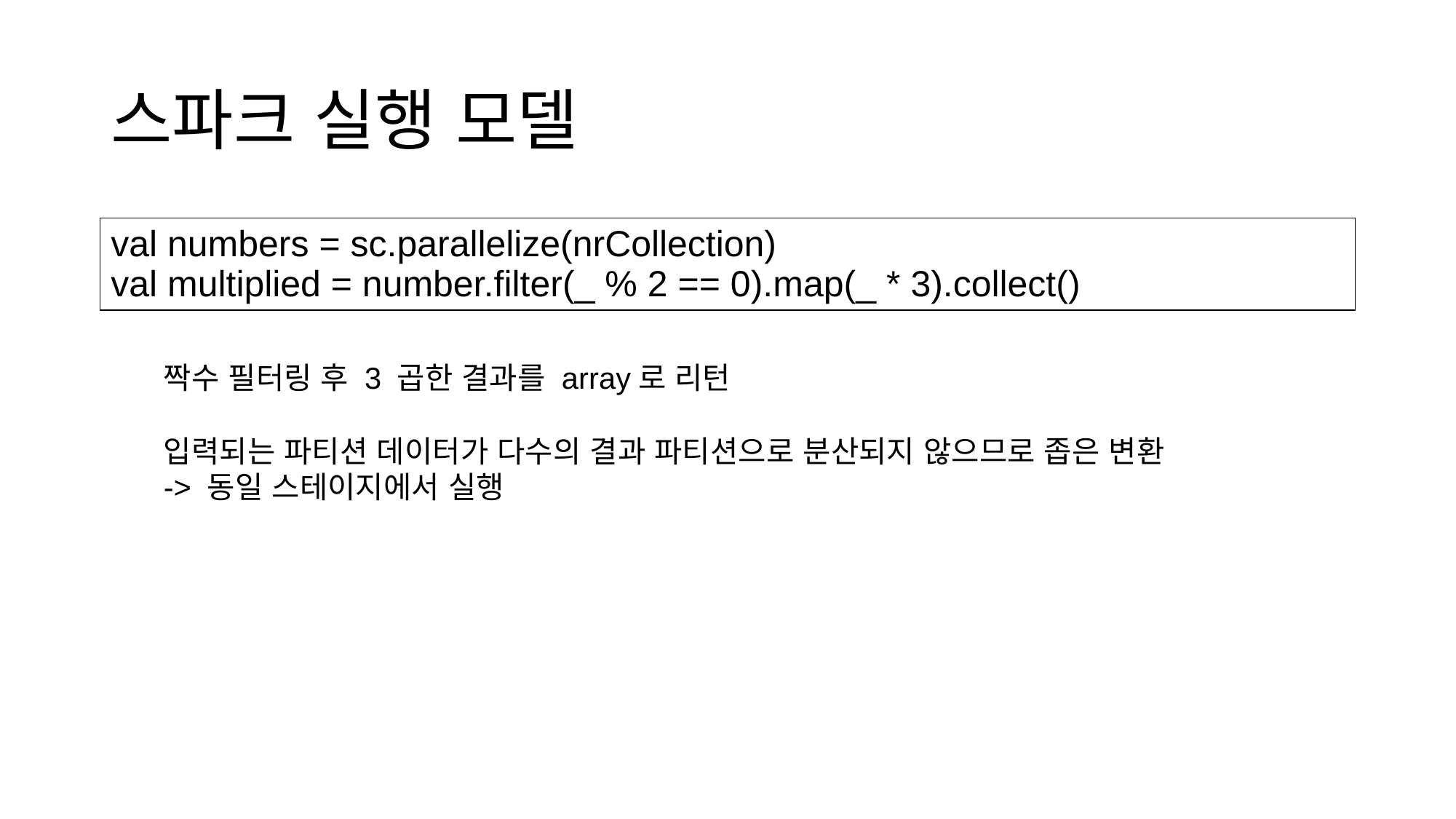

# 스파크 실행 모델
| val numbers = sc.parallelize(nrCollection) val multiplied = number.filter(\_ % 2 == 0).map(\_ \* 3).collect() |
| --- |
짝수 필터링 후 3 곱한 결과를 array로 리턴

입력되는 파티션 데이터가 다수의 결과 파티션으로 분산되지 않으므로 좁은 변환
-> 동일 스테이지에서 실행